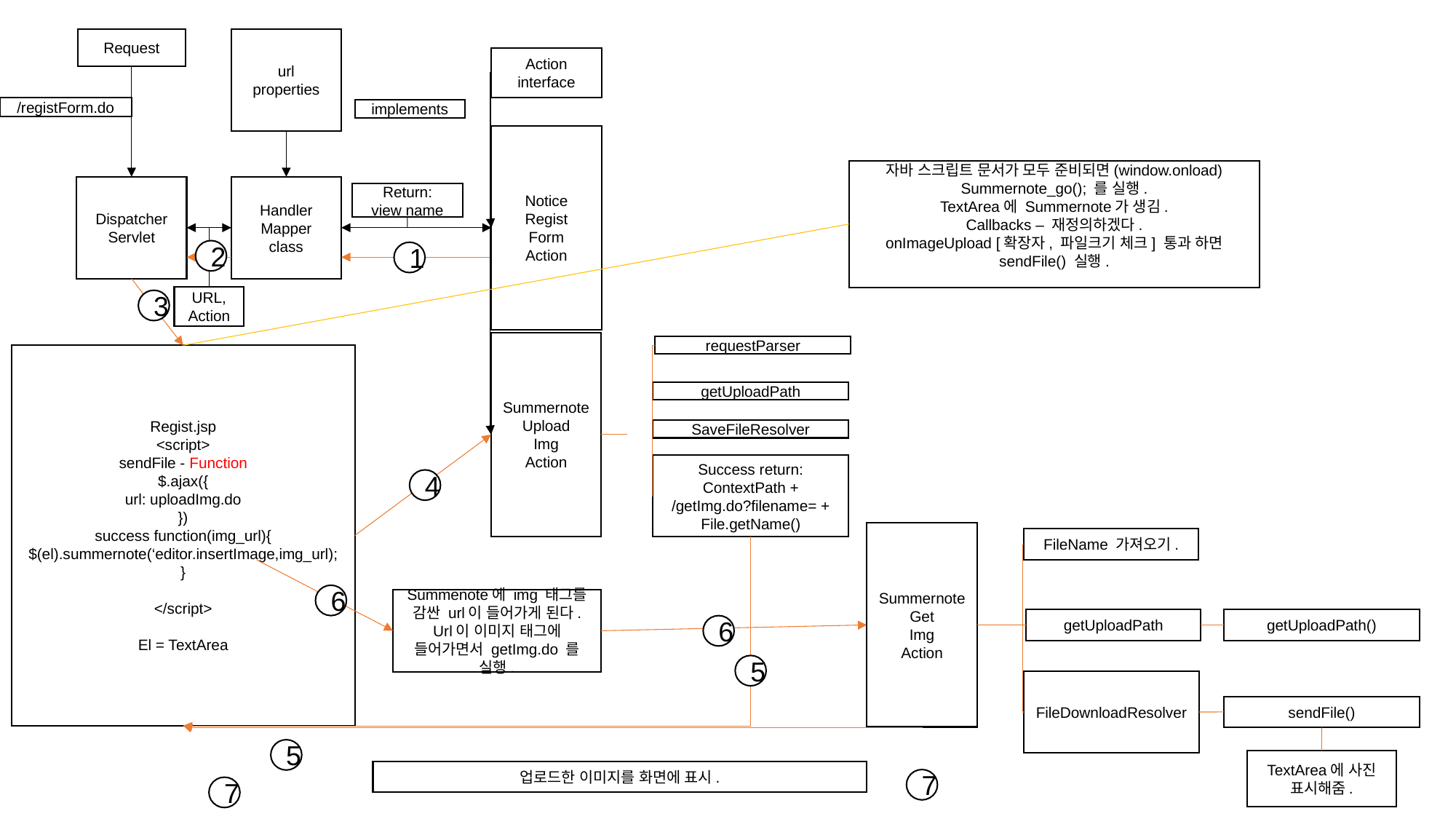

Request
url
properties
Action
interface
/registForm.do
implements
Notice
Regist
Form
Action
자바 스크립트 문서가 모두 준비되면(window.onload)
Summernote_go(); 를 실행.
TextArea에 Summernote가 생김.
Callbacks – 재정의하겠다.
onImageUpload [확장자, 파일크기 체크] 통과 하면
sendFile() 실행.

Dispatcher Servlet
Handler Mapper
class
Return:
view name
2
1
URL,
Action
3
Summernote
Upload
Img
Action
requestParser
Regist.jsp
<script>
sendFile - Function
$.ajax({
url: uploadImg.do
})
success function(img_url){
$(el).summernote(‘editor.insertImage,img_url);
}

</script>

El = TextArea
getUploadPath
SaveFileResolver
Success return:
ContextPath +
/getImg.do?filename= +
File.getName()
4
Summernote
Get
Img
Action
FileName 가져오기.
6
Summenote에 img 태그를 감싼 url이 들어가게 된다.
Url이 이미지 태그에 들어가면서 getImg.do 를 실행.
getUploadPath
getUploadPath()
6
5
FileDownloadResolver
sendFile()
5
TextArea에 사진 표시해줌.
업로드한 이미지를 화면에 표시.
7
7